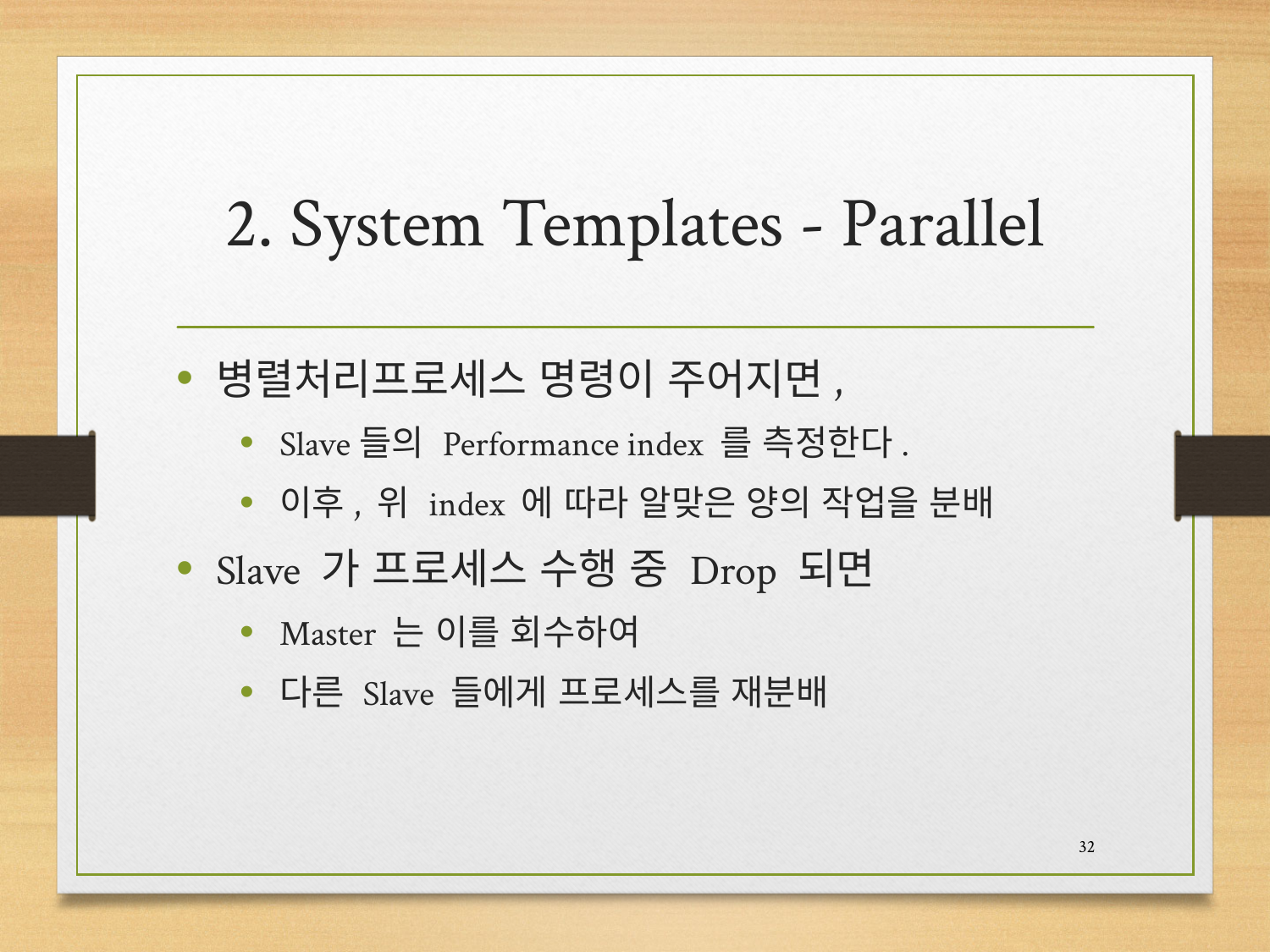

# 2. System Templates - Parallel
병렬처리프로세스 명령이 주어지면,
Slave들의 Performance index 를 측정한다.
이후, 위 index 에 따라 알맞은 양의 작업을 분배
Slave 가 프로세스 수행 중 Drop 되면
Master 는 이를 회수하여
다른 Slave 들에게 프로세스를 재분배
32